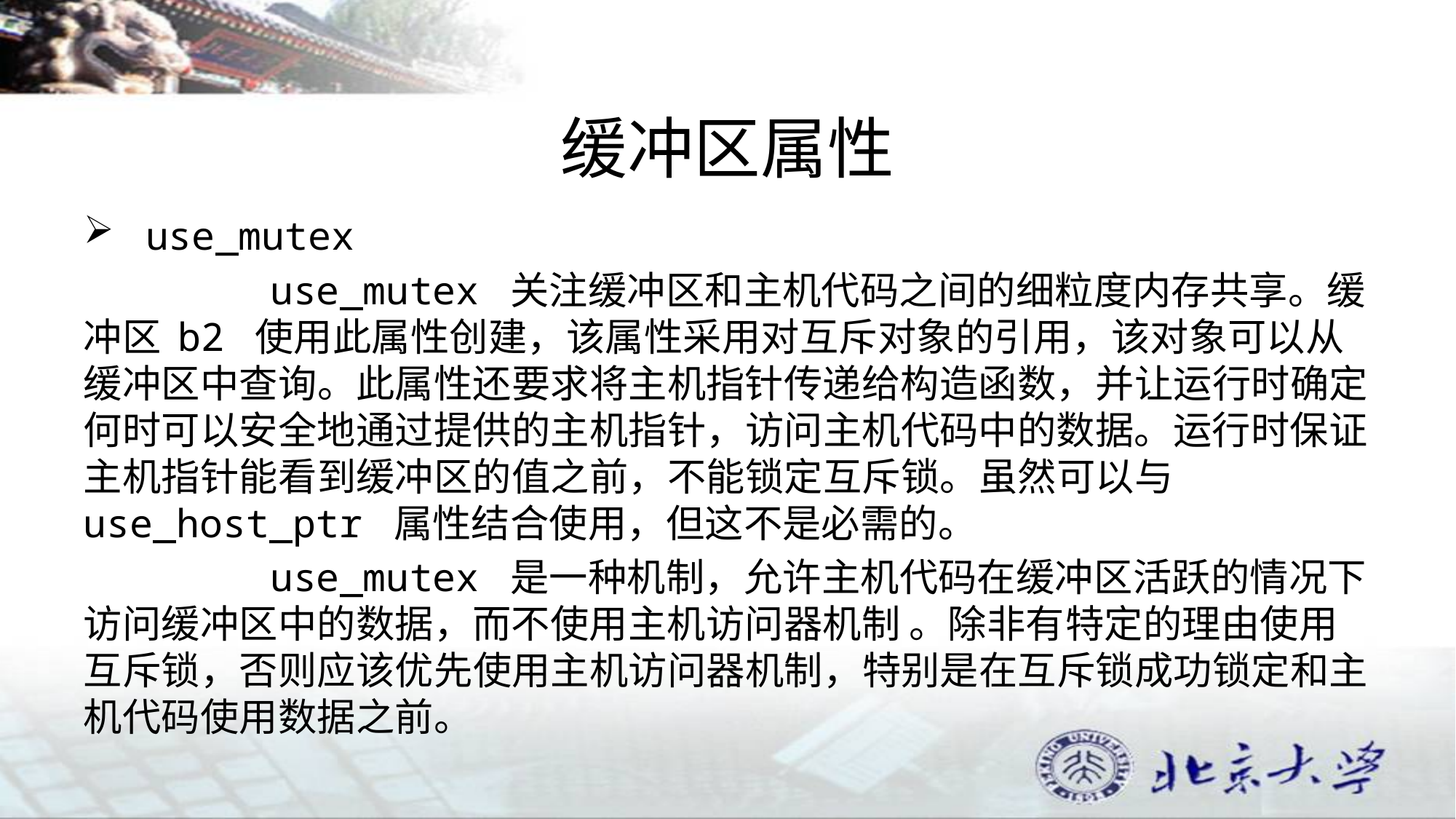

# 缓冲区属性
 use_mutex
        use_mutex 关注缓冲区和主机代码之间的细粒度内存共享。缓冲区 b2 使用此属性创建，该属性采用对互斥对象的引用，该对象可以从缓冲区中查询。此属性还要求将主机指针传递给构造函数，并让运行时确定何时可以安全地通过提供的主机指针，访问主机代码中的数据。运行时保证主机指针能看到缓冲区的值之前，不能锁定互斥锁。虽然可以与 use_host_ptr 属性结合使用，但这不是必需的。
        use_mutex 是一种机制，允许主机代码在缓冲区活跃的情况下访问缓冲区中的数据，而不使用主机访问器机制 。除非有特定的理由使用互斥锁，否则应该优先使用主机访问器机制，特别是在互斥锁成功锁定和主机代码使用数据之前。